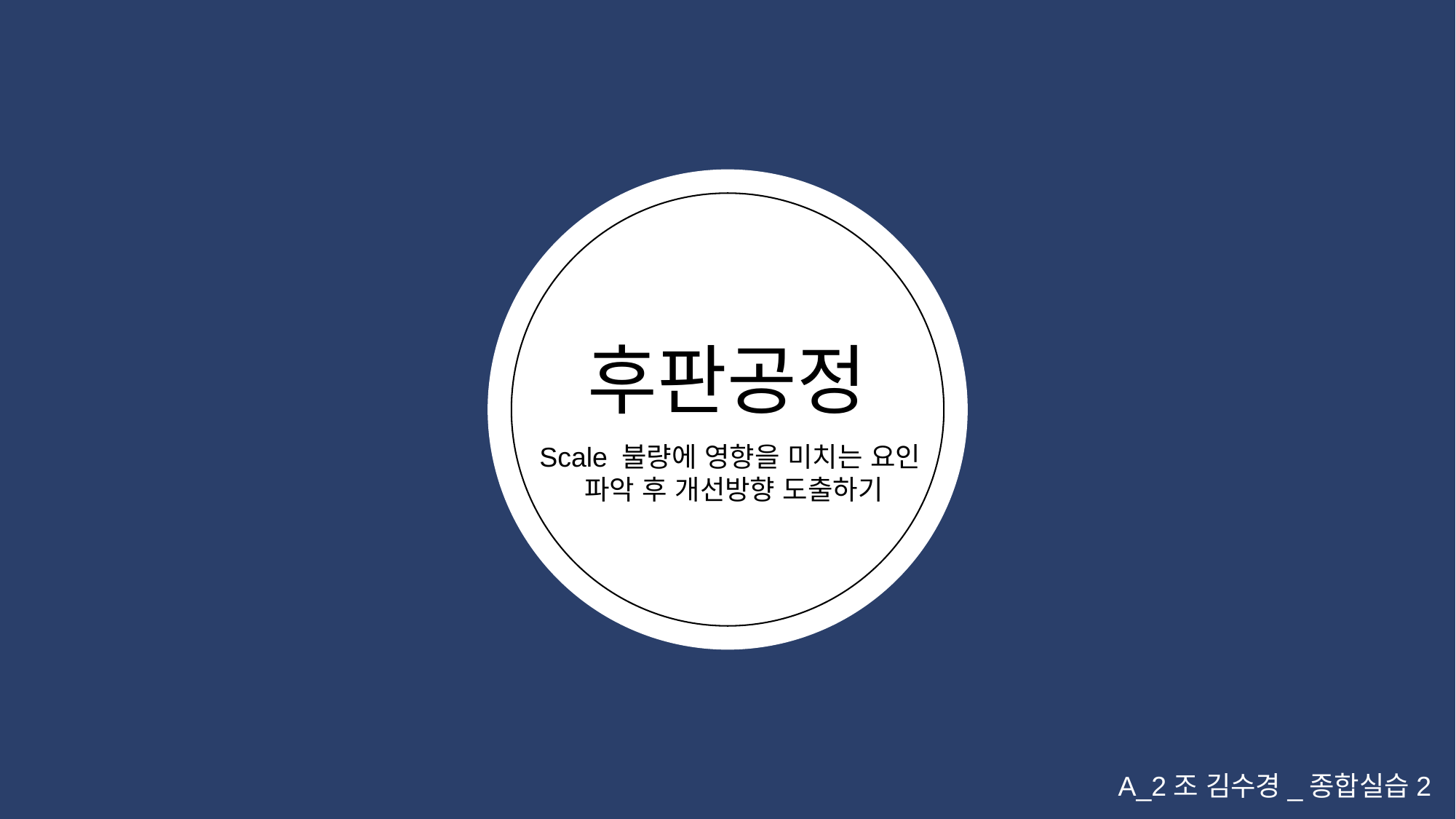

후판공정

Scale 불량에 영향을 미치는 요인
파악 후 개선방향 도출하기
A_2조 김수경_종합실습2